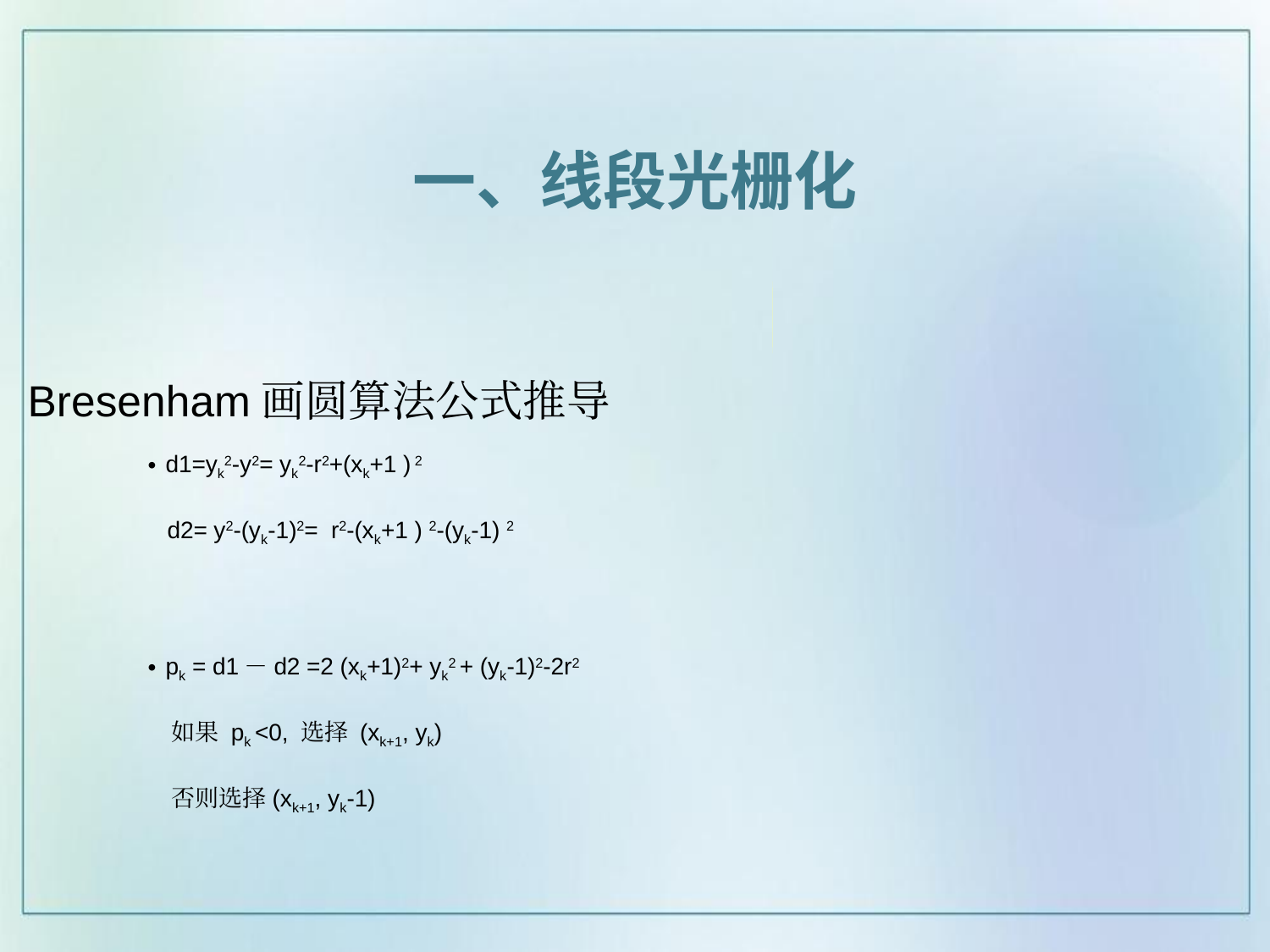

一、线段光栅化

# Bresenham画圆算法公式推导
d1=yk2-y2= yk2-r2+(xk+1 ) 2
   d2= y2-(yk-1)2=  r2-(xk+1 ) 2-(yk-1) 2

pk = d1－d2 =2 (xk+1)2+ yk2 + (yk-1)2-2r2
   如果 pk <0, 选择 (xk+1, yk)
   否则选择(xk+1, yk-1)